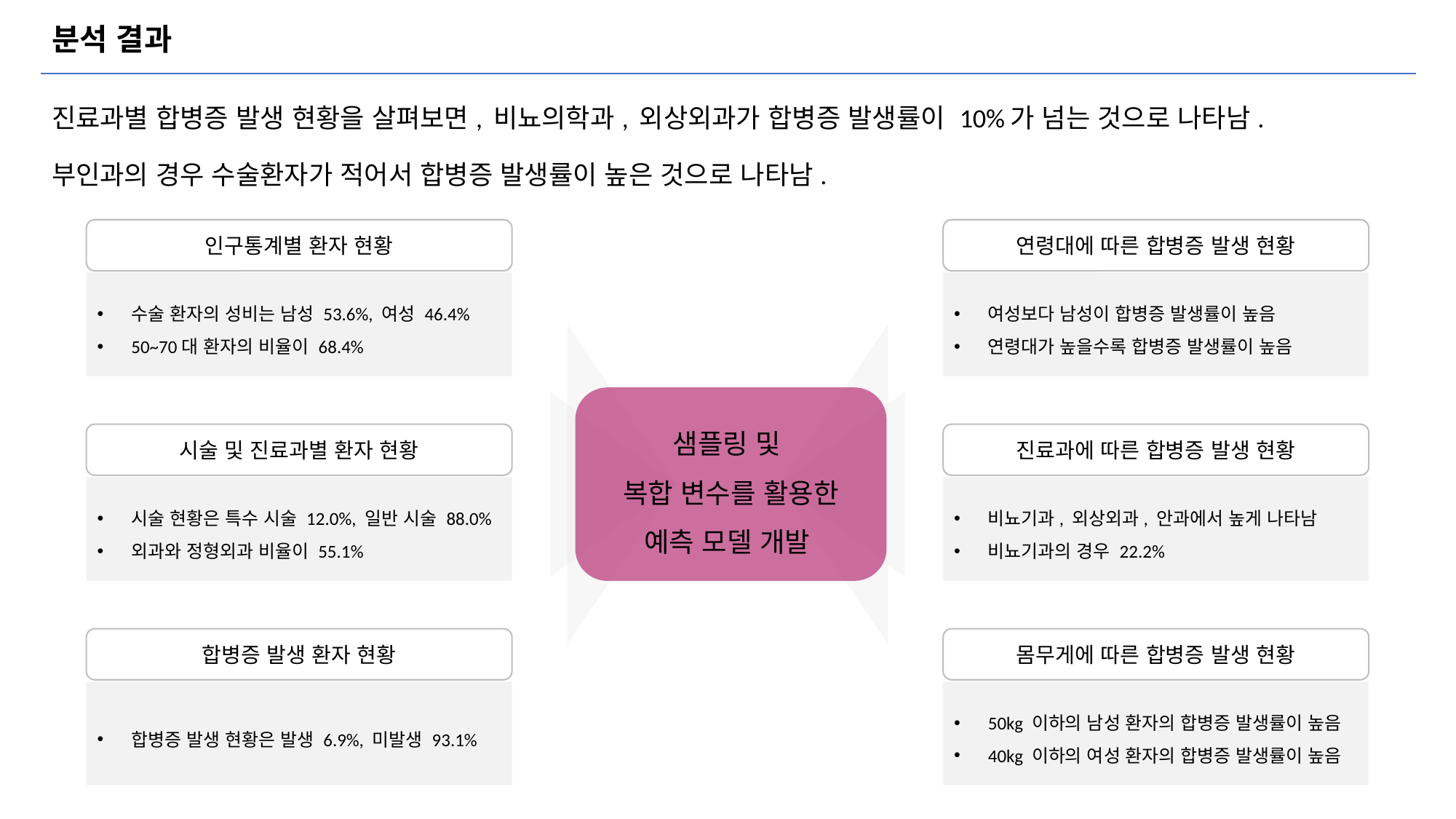

# 분석 결과
진료과별 합병증 발생 현황을 살펴보면, 비뇨의학과, 외상외과가 합병증 발생률이 10%가 넘는 것으로 나타남.
부인과의 경우 수술환자가 적어서 합병증 발생률이 높은 것으로 나타남.
인구통계별 환자 현황
수술 환자의 성비는 남성 53.6%, 여성 46.4%
50~70대 환자의 비율이 68.4%
연령대에 따른 합병증 발생 현황
여성보다 남성이 합병증 발생률이 높음
연령대가 높을수록 합병증 발생률이 높음

샘플링 및
복합 변수를 활용한
예측 모델 개발
시술 및 진료과별 환자 현황
시술 현황은 특수 시술 12.0%, 일반 시술 88.0%
외과와 정형외과 비율이 55.1%
진료과에 따른 합병증 발생 현황
비뇨기과, 외상외과, 안과에서 높게 나타남
비뇨기과의 경우 22.2%
합병증 발생 환자 현황
합병증 발생 현황은 발생 6.9%, 미발생 93.1%
몸무게에 따른 합병증 발생 현황
50kg 이하의 남성 환자의 합병증 발생률이 높음
40kg 이하의 여성 환자의 합병증 발생률이 높음